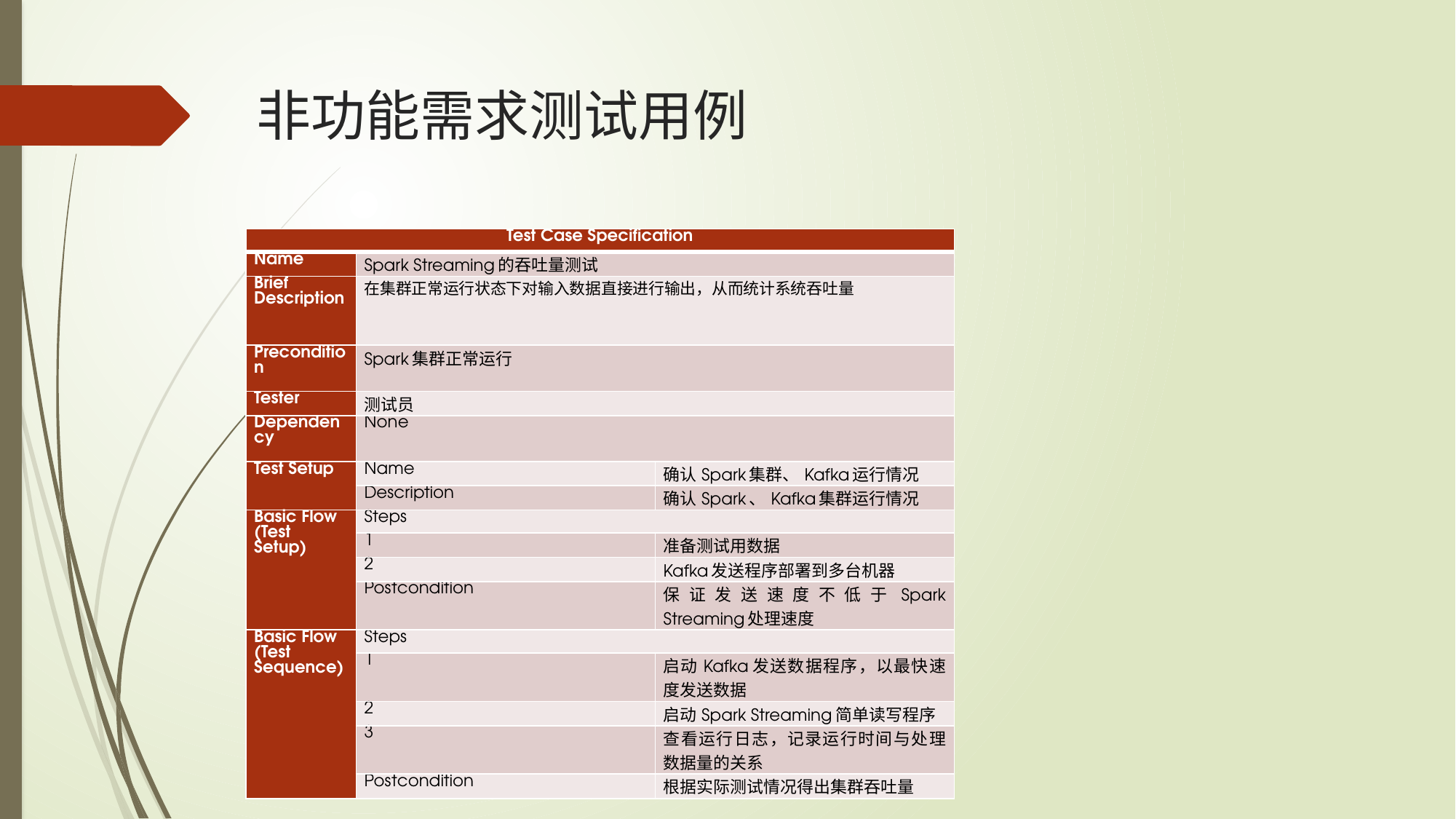

# 非功能需求测试用例
| Test Case Specification |  |  |
| --- | --- | --- |
| Name | Spark Streaming的吞吐量测试 |  |
| Brief Description | 在集群正常运行状态下对输入数据直接进行输出，从而统计系统吞吐量 |  |
| Precondition | Spark集群正常运行 |  |
| Tester | 测试员 |  |
| Dependency | None |  |
| Test Setup | Name | 确认Spark集群、Kafka运行情况 |
|  | Description | 确认Spark、Kafka集群运行情况 |
| Basic Flow (Test Setup) | Steps |  |
|  | 1 | 准备测试用数据 |
|  | 2 | Kafka发送程序部署到多台机器 |
|  | Postcondition | 保证发送速度不低于Spark Streaming处理速度 |
| Basic Flow (Test Sequence) | Steps |  |
|  | 1 | 启动Kafka发送数据程序，以最快速度发送数据 |
|  | 2 | 启动Spark Streaming简单读写程序 |
|  | 3 | 查看运行日志，记录运行时间与处理数据量的关系 |
|  | Postcondition | 根据实际测试情况得出集群吞吐量 |